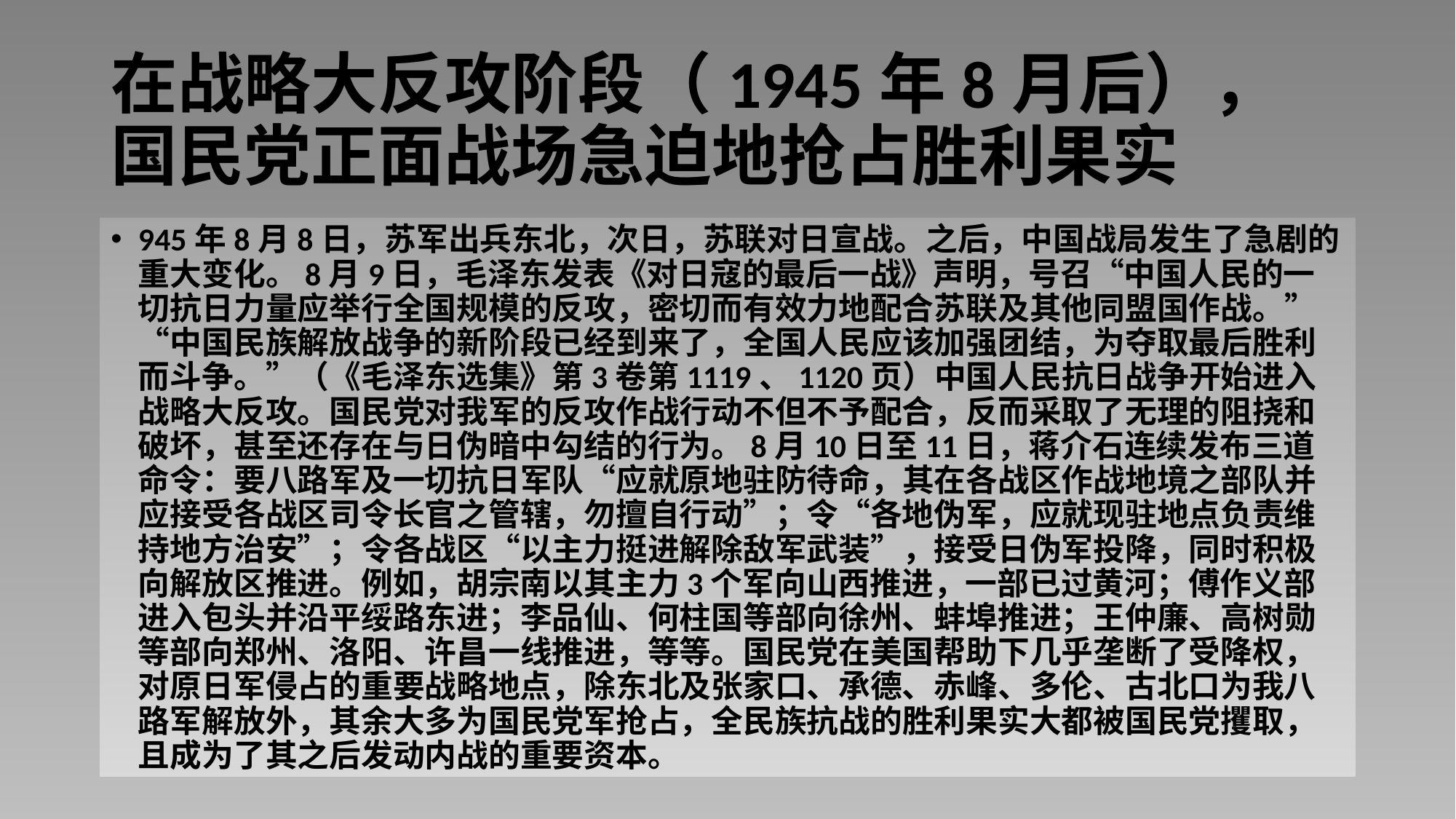

# 在战略大反攻阶段（1945年8月后），国民党正面战场急迫地抢占胜利果实
945年8月8日，苏军出兵东北，次日，苏联对日宣战。之后，中国战局发生了急剧的重大变化。8月9日，毛泽东发表《对日寇的最后一战》声明，号召“中国人民的一切抗日力量应举行全国规模的反攻，密切而有效力地配合苏联及其他同盟国作战。”“中国民族解放战争的新阶段已经到来了，全国人民应该加强团结，为夺取最后胜利而斗争。”（《毛泽东选集》第3卷第1119、1120页）中国人民抗日战争开始进入战略大反攻。国民党对我军的反攻作战行动不但不予配合，反而采取了无理的阻挠和破坏，甚至还存在与日伪暗中勾结的行为。8月10日至11日，蒋介石连续发布三道命令：要八路军及一切抗日军队“应就原地驻防待命，其在各战区作战地境之部队并应接受各战区司令长官之管辖，勿擅自行动”；令“各地伪军，应就现驻地点负责维持地方治安”；令各战区“以主力挺进解除敌军武装”，接受日伪军投降，同时积极向解放区推进。例如，胡宗南以其主力3个军向山西推进，一部已过黄河；傅作义部进入包头并沿平绥路东进；李品仙、何柱国等部向徐州、蚌埠推进；王仲廉、高树勋等部向郑州、洛阳、许昌一线推进，等等。国民党在美国帮助下几乎垄断了受降权，对原日军侵占的重要战略地点，除东北及张家口、承德、赤峰、多伦、古北口为我八路军解放外，其余大多为国民党军抢占，全民族抗战的胜利果实大都被国民党攫取，且成为了其之后发动内战的重要资本。